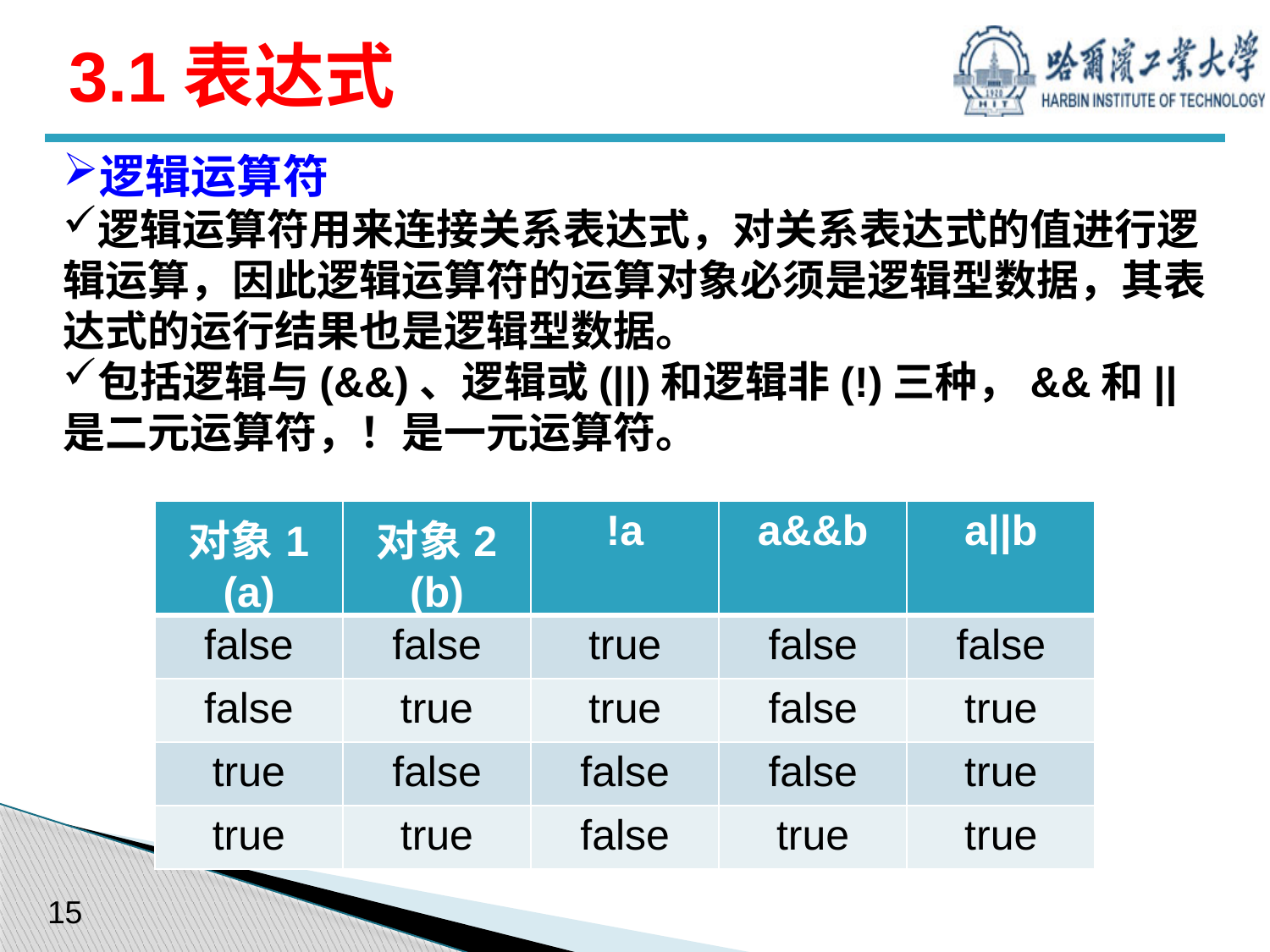

# 3.1表达式
逻辑运算符
逻辑运算符用来连接关系表达式，对关系表达式的值进行逻辑运算，因此逻辑运算符的运算对象必须是逻辑型数据，其表达式的运行结果也是逻辑型数据。
包括逻辑与(&&)、逻辑或(||)和逻辑非(!)三种，&&和||是二元运算符，！是一元运算符。
| 对象1 (a) | 对象2 (b) | !a | a&&b | a||b |
| --- | --- | --- | --- | --- |
| false | false | true | false | false |
| false | true | true | false | true |
| true | false | false | false | true |
| true | true | false | true | true |